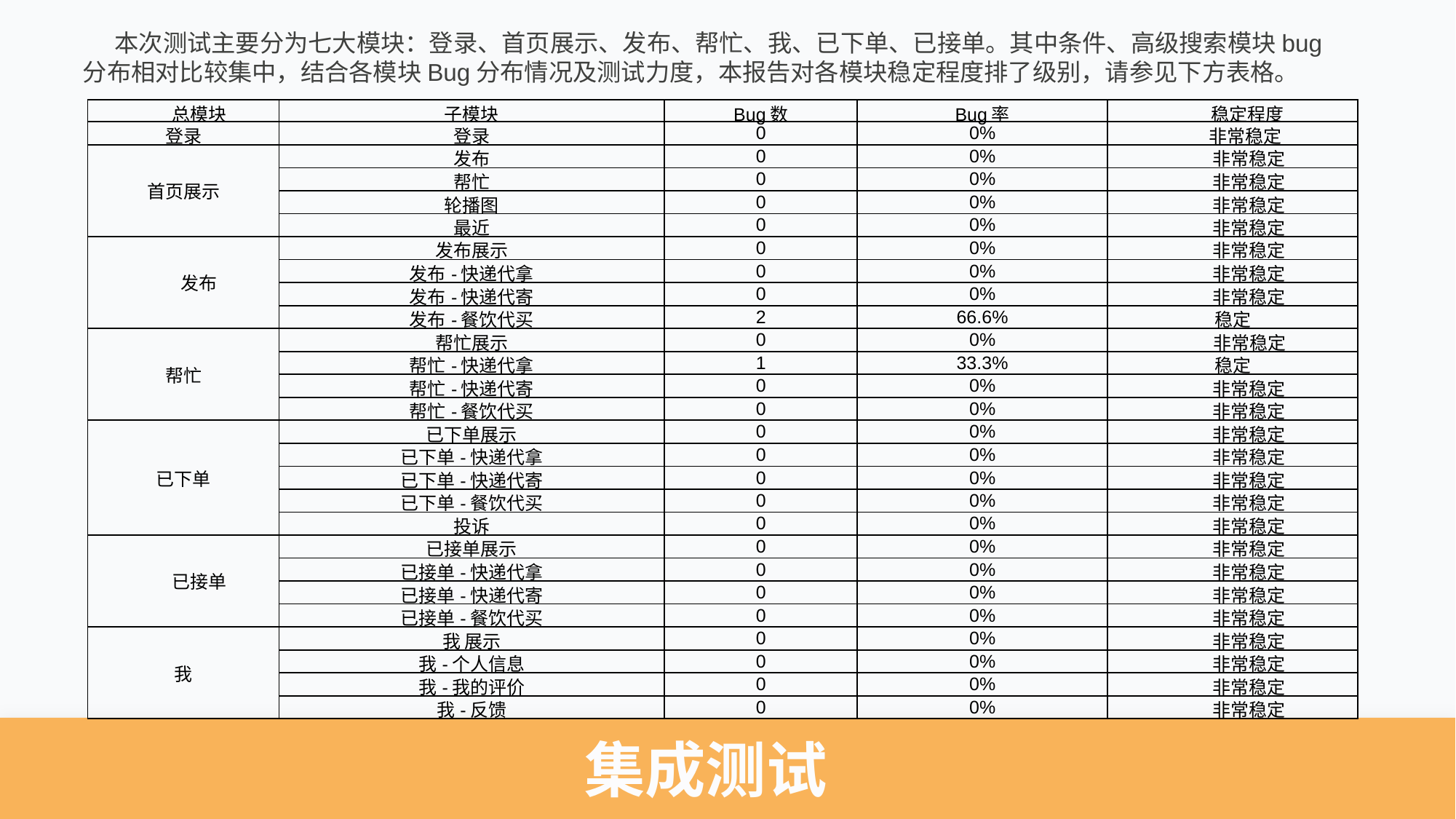

本次测试主要分为七大模块：登录、首页展示、发布、帮忙、我、已下单、已接单。其中条件、高级搜索模块bug分布相对比较集中，结合各模块Bug分布情况及测试力度，本报告对各模块稳定程度排了级别，请参见下方表格。
| 总模块 | 子模块 | Bug数 | Bug率 | 稳定程度 |
| --- | --- | --- | --- | --- |
| 登录 | 登录 | 0 | 0% | 非常稳定 |
| 首页展示 | 发布 | 0 | 0% | 非常稳定 |
|  | 帮忙 | 0 | 0% | 非常稳定 |
|  | 轮播图 | 0 | 0% | 非常稳定 |
|  | 最近 | 0 | 0% | 非常稳定 |
| 发布 | 发布展示 | 0 | 0% | 非常稳定 |
|  | 发布-快递代拿 | 0 | 0% | 非常稳定 |
|  | 发布-快递代寄 | 0 | 0% | 非常稳定 |
|  | 发布-餐饮代买 | 2 | 66.6% | 稳定 |
| 帮忙 | 帮忙展示 | 0 | 0% | 非常稳定 |
|  | 帮忙-快递代拿 | 1 | 33.3% | 稳定 |
|  | 帮忙-快递代寄 | 0 | 0% | 非常稳定 |
|  | 帮忙-餐饮代买 | 0 | 0% | 非常稳定 |
| 已下单 | 已下单展示 | 0 | 0% | 非常稳定 |
|  | 已下单-快递代拿 | 0 | 0% | 非常稳定 |
|  | 已下单-快递代寄 | 0 | 0% | 非常稳定 |
|  | 已下单-餐饮代买 | 0 | 0% | 非常稳定 |
|  | 投诉 | 0 | 0% | 非常稳定 |
| 已接单 | 已接单展示 | 0 | 0% | 非常稳定 |
|  | 已接单-快递代拿 | 0 | 0% | 非常稳定 |
|  | 已接单-快递代寄 | 0 | 0% | 非常稳定 |
|  | 已接单-餐饮代买 | 0 | 0% | 非常稳定 |
| 我 | 我 展示 | 0 | 0% | 非常稳定 |
|  | 我-个人信息 | 0 | 0% | 非常稳定 |
|  | 我-我的评价 | 0 | 0% | 非常稳定 |
|  | 我-反馈 | 0 | 0% | 非常稳定 |

集成测试